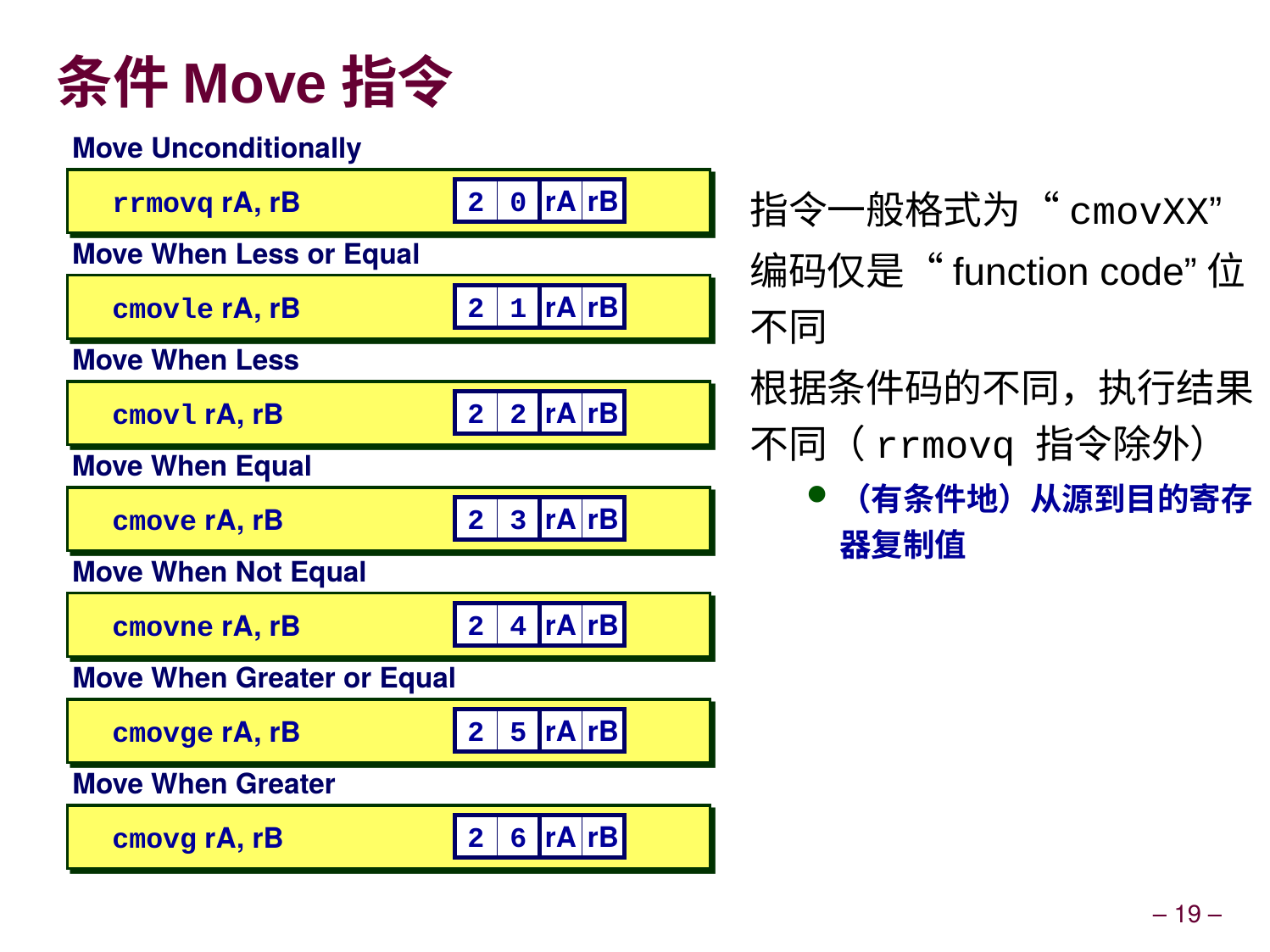

# 条件Move指令
Move Unconditionally

指令一般格式为“cmovXX”
编码仅是“function code”位不同
根据条件码的不同，执行结果不同（rrmovq 指令除外）
（有条件地）从源到目的寄存器复制值
2

0
rA

rB
rrmovq rA, rB
Move When Less or Equal

2

1
rA

rB
cmovle rA, rB
Move When Less

2

2
rA

rB
cmovl rA, rB
Move When Equal

2

3
rA

rB
cmove rA, rB
Move When Not Equal

2

4
rA

rB
cmovne rA, rB
Move When Greater or Equal

2

5
rA

rB
cmovge rA, rB
Move When Greater

2

6
rA

rB
cmovg rA, rB